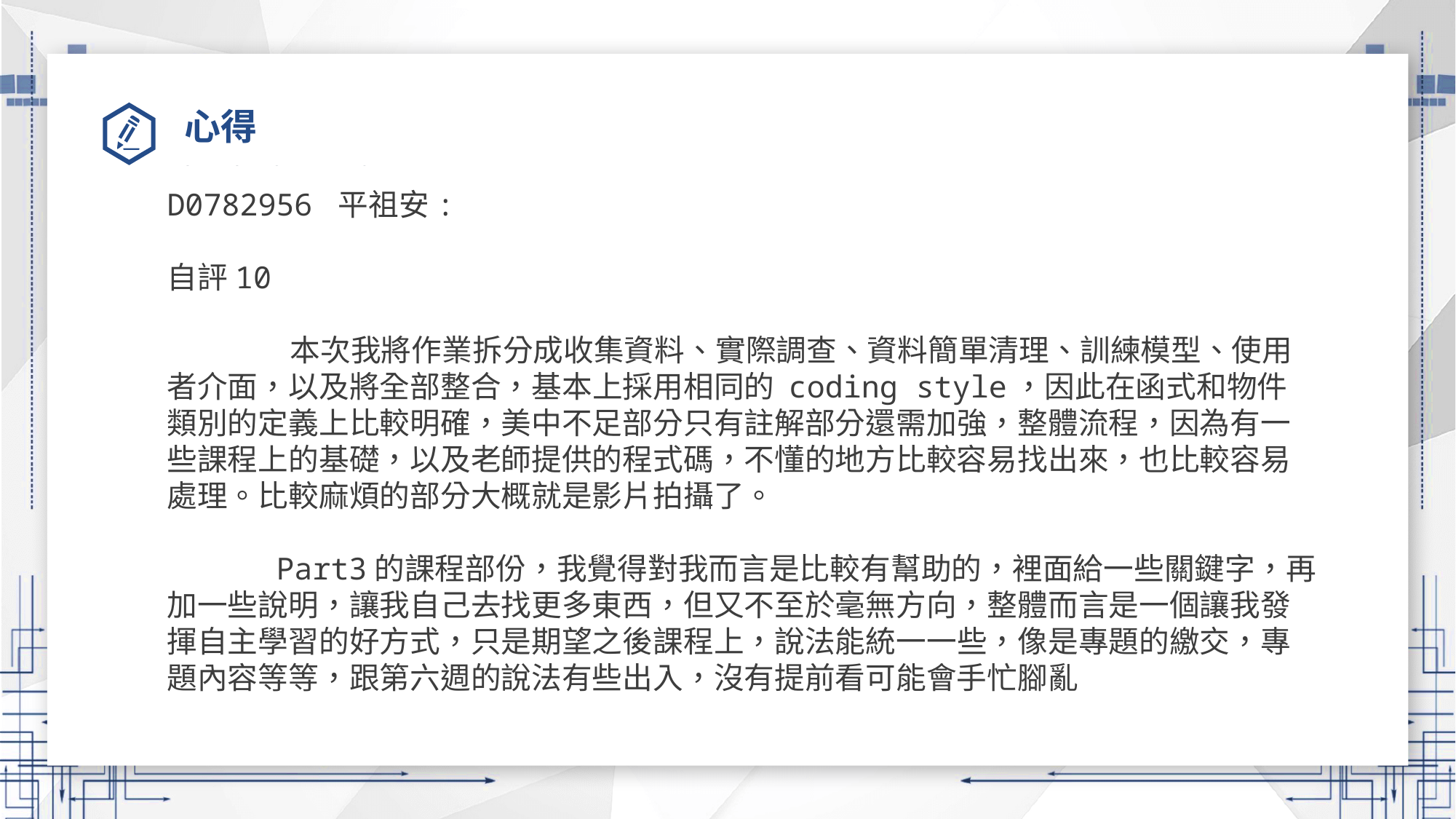

# 心得

D0782956 平祖安:

自評10

	 本次我將作業拆分成收集資料、實際調查、資料簡單清理、訓練模型、使用者介面，以及將全部整合，基本上採用相同的 coding style，因此在函式和物件類別的定義上比較明確，美中不足部分只有註解部分還需加強，整體流程，因為有一些課程上的基礎，以及老師提供的程式碼，不懂的地方比較容易找出來，也比較容易處理。比較麻煩的部分大概就是影片拍攝了。

	Part3的課程部份，我覺得對我而言是比較有幫助的，裡面給一些關鍵字，再加一些說明，讓我自己去找更多東西，但又不至於毫無方向，整體而言是一個讓我發揮自主學習的好方式，只是期望之後課程上，說法能統一一些，像是專題的繳交，專題內容等等，跟第六週的說法有些出入，沒有提前看可能會手忙腳亂